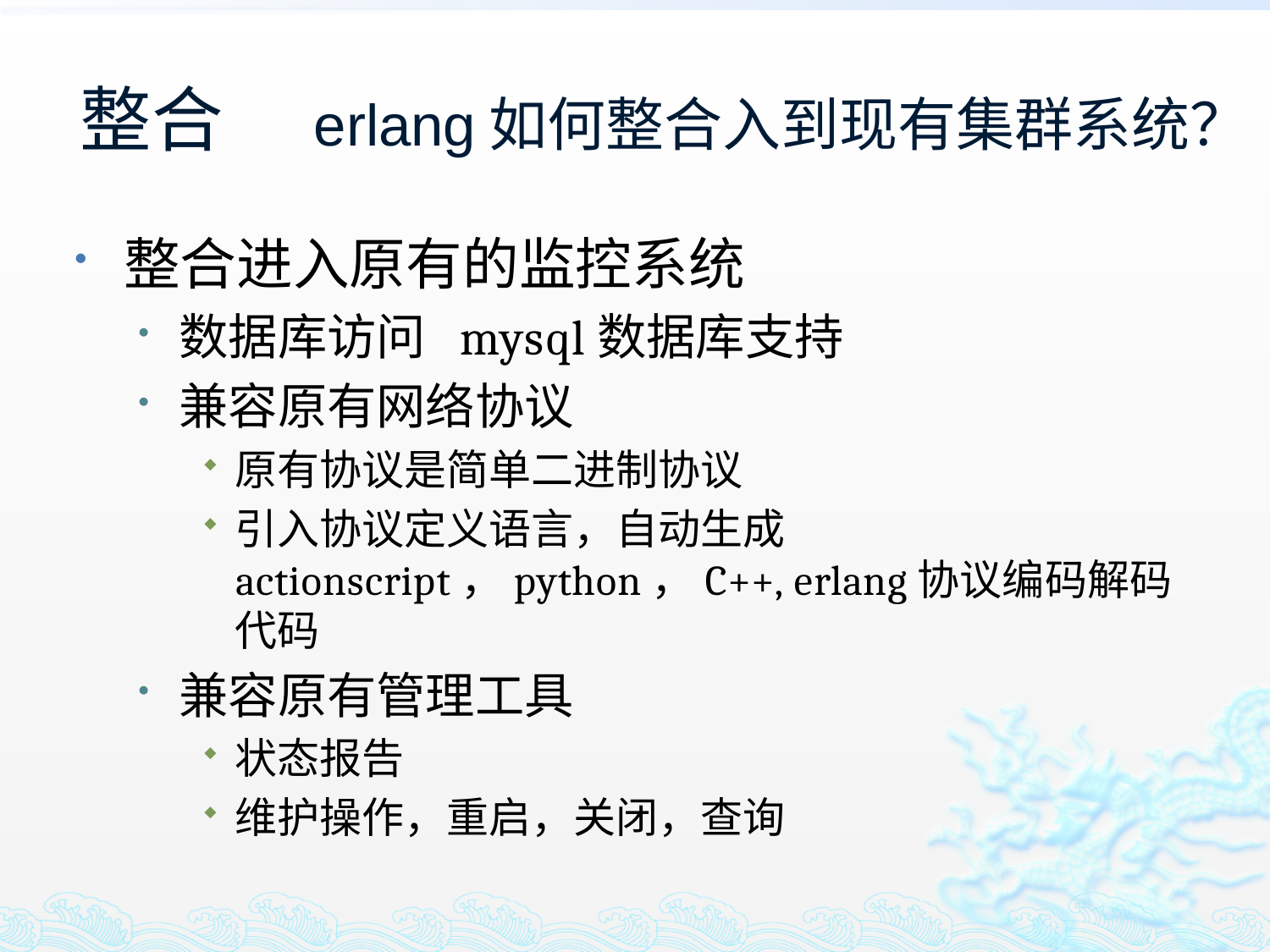

# 整合	erlang如何整合入到现有集群系统？
整合进入原有的监控系统
数据库访问  mysql数据库支持
兼容原有网络协议
原有协议是简单二进制协议
引入协议定义语言，自动生成actionscript，python，C++, erlang协议编码解码代码
兼容原有管理工具
状态报告
维护操作，重启，关闭，查询